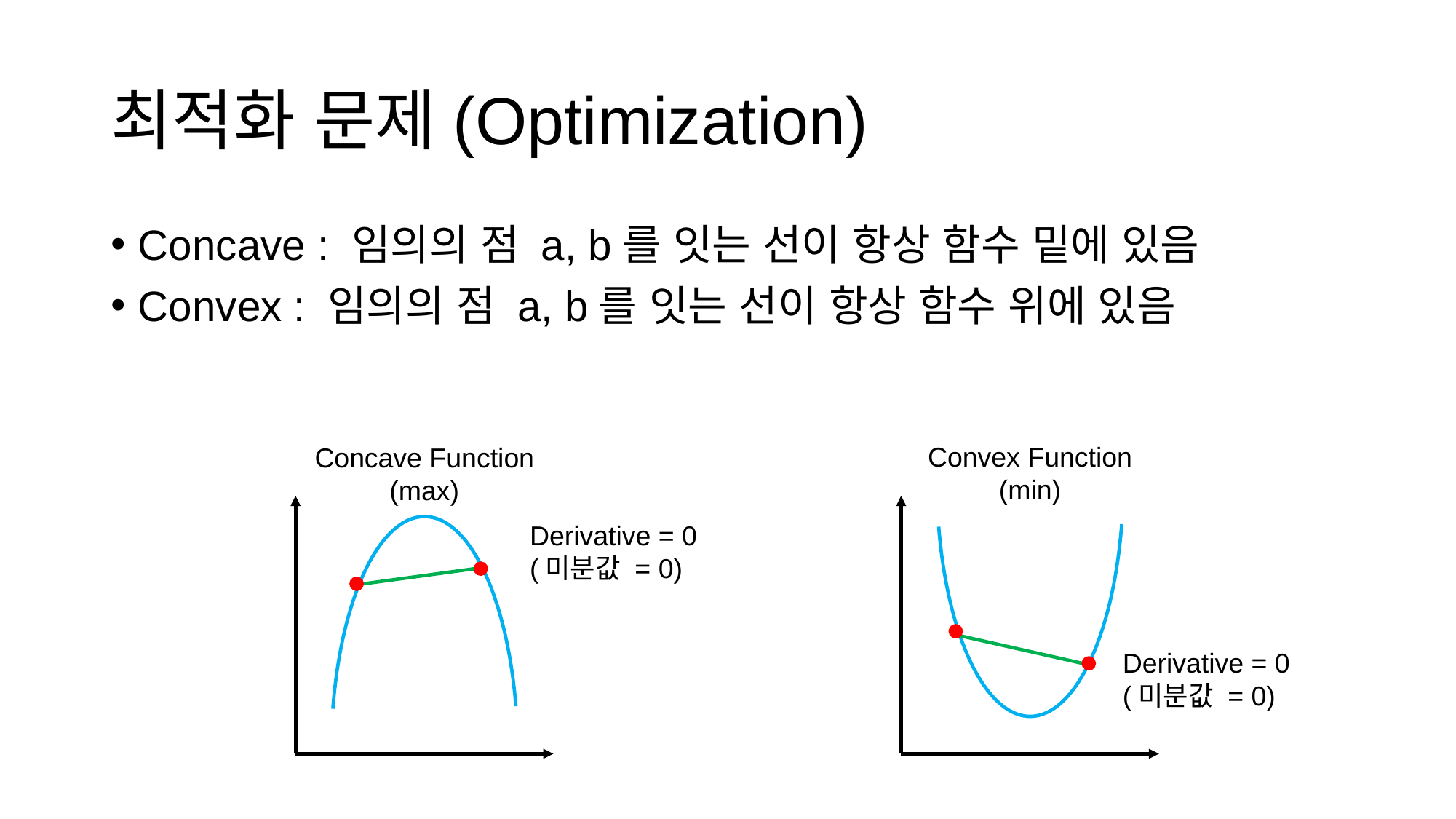

# 최적화 문제(Optimization)
Concave : 임의의 점 a, b를 잇는 선이 항상 함수 밑에 있음
Convex : 임의의 점 a, b를 잇는 선이 항상 함수 위에 있음

Convex Function
(min)
Concave Function
(max)
Derivative = 0
(미분값 = 0)

Derivative = 0
(미분값 = 0)